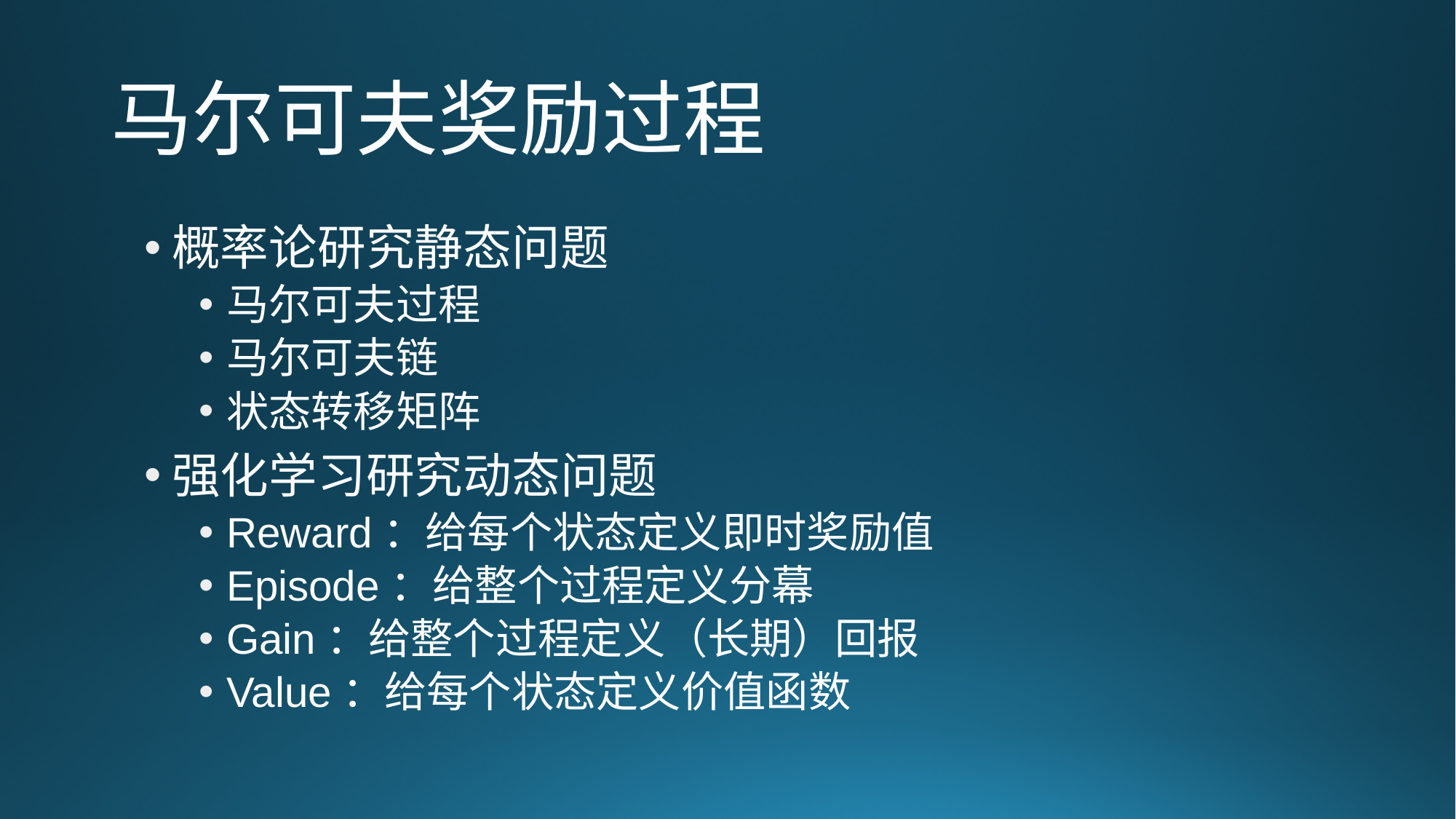

# 马尔可夫奖励过程
概率论研究静态问题
马尔可夫过程
马尔可夫链
状态转移矩阵
强化学习研究动态问题
Reward：给每个状态定义即时奖励值
Episode：给整个过程定义分幕
Gain：给整个过程定义（长期）回报
Value：给每个状态定义价值函数